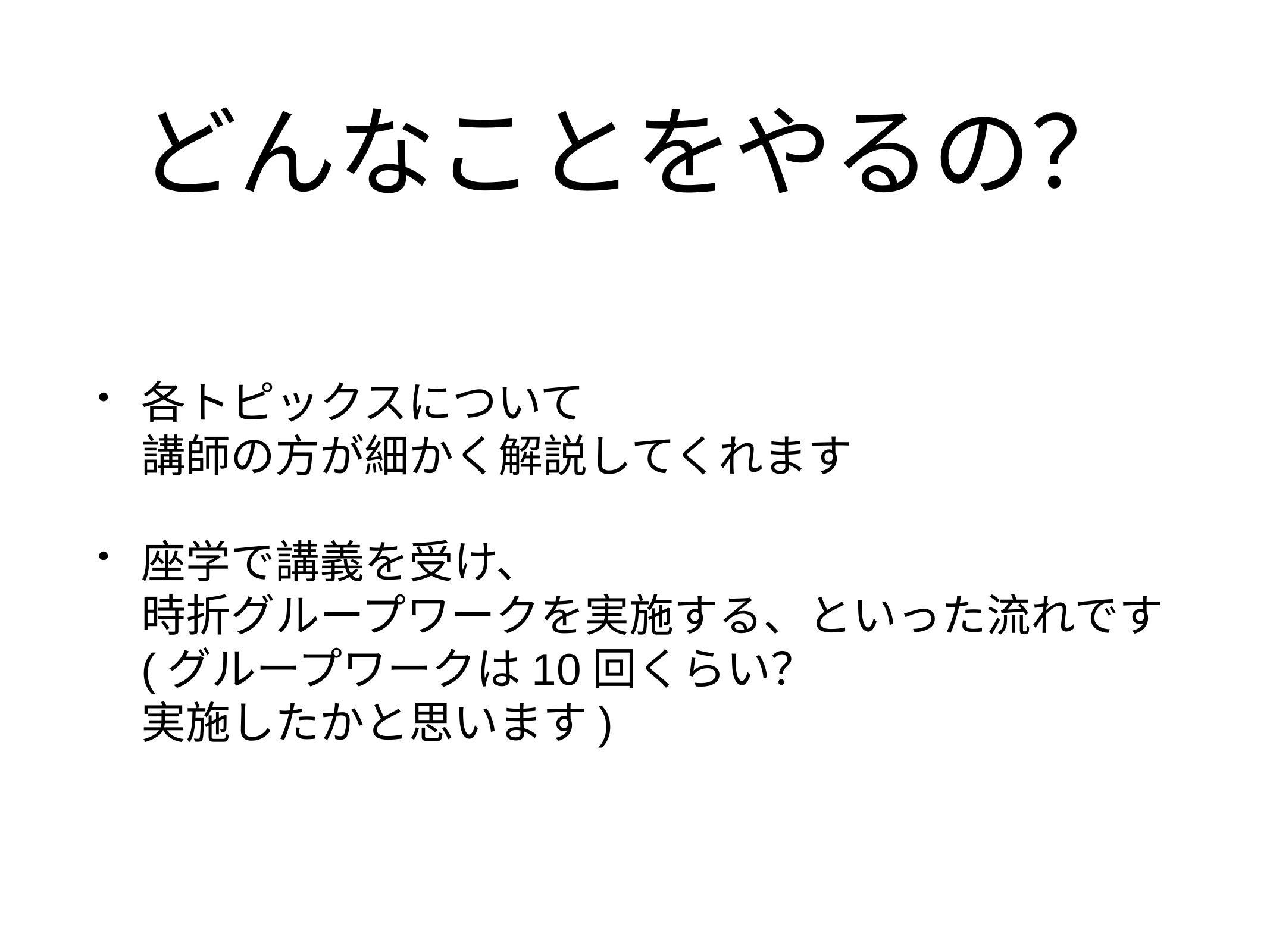

# どんなことをやるの？
各トピックスについて
講師の方が細かく解説してくれます
座学で講義を受け、
時折グループワークを実施する、といった流れです
(グループワークは10回くらい？
実施したかと思います)